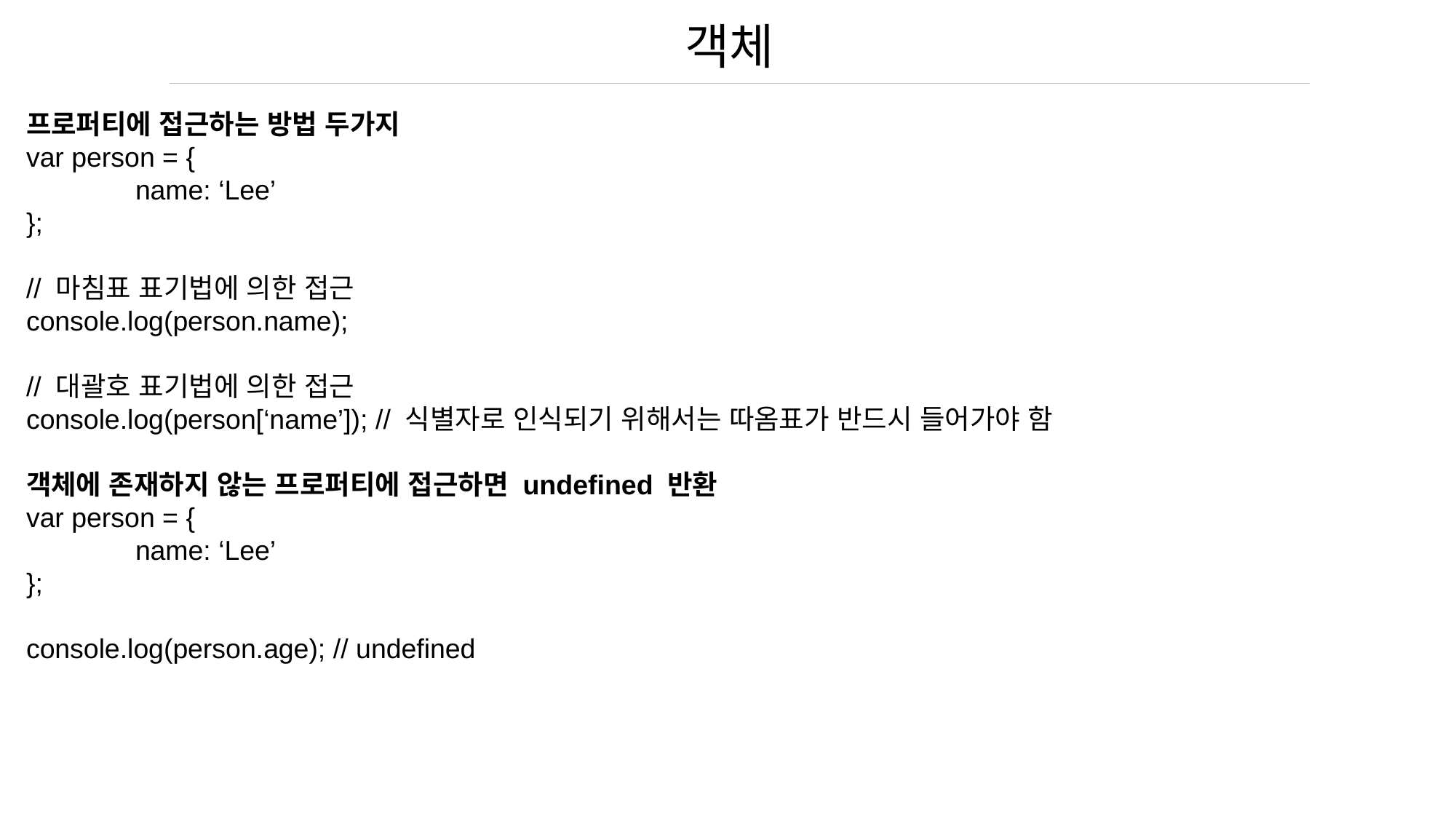

객체
프로퍼티에 접근하는 방법 두가지
var person = {
	name: ‘Lee’
};

// 마침표 표기법에 의한 접근
console.log(person.name);

// 대괄호 표기법에 의한 접근
console.log(person[‘name’]); // 식별자로 인식되기 위해서는 따옴표가 반드시 들어가야 함

객체에 존재하지 않는 프로퍼티에 접근하면 undefined 반환
var person = {
	name: ‘Lee’
};

console.log(person.age); // undefined